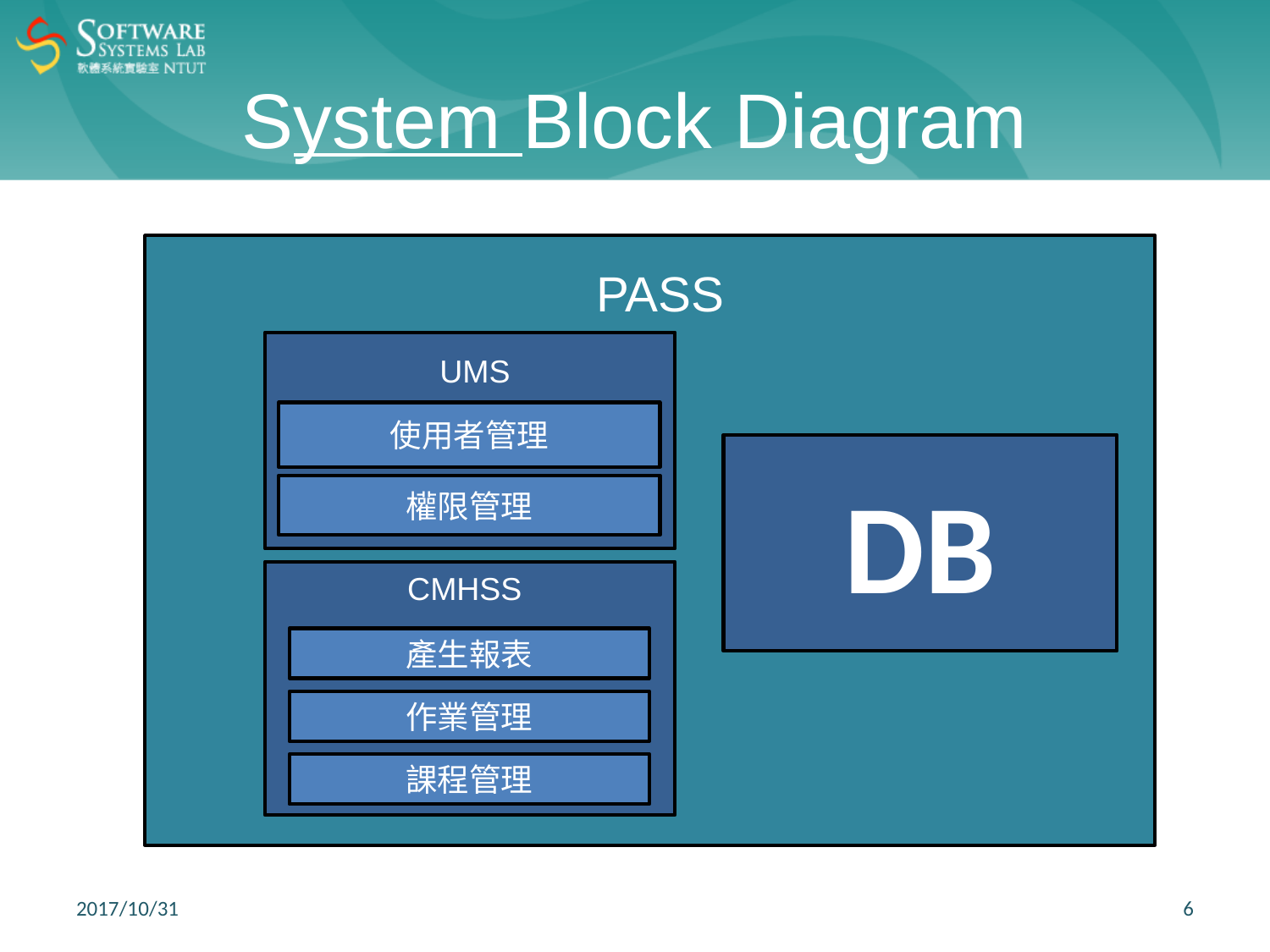

# System Block Diagram

PASS

UMS
使用者管理
DB
權限管理

CMHSS
產生報表
作業管理
課程管理
2017/10/31
6